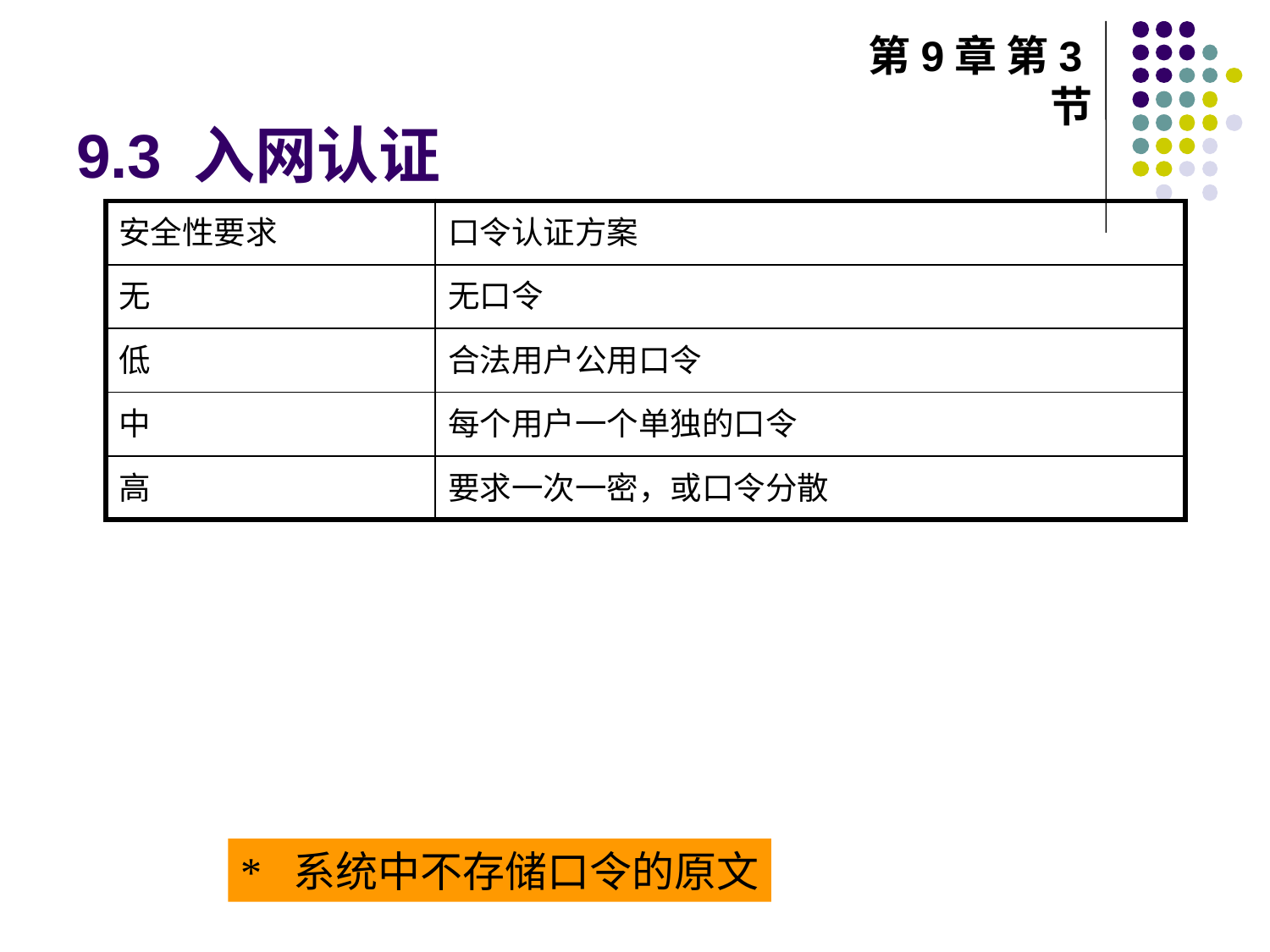

# 9.3 入网认证
第9章 第3节
| 安全性要求 | 口令认证方案 |
| --- | --- |
| 无 | 无口令 |
| 低 | 合法用户公用口令 |
| 中 | 每个用户一个单独的口令 |
| 高 | 要求一次一密，或口令分散 |
*  系统中不存储口令的原文